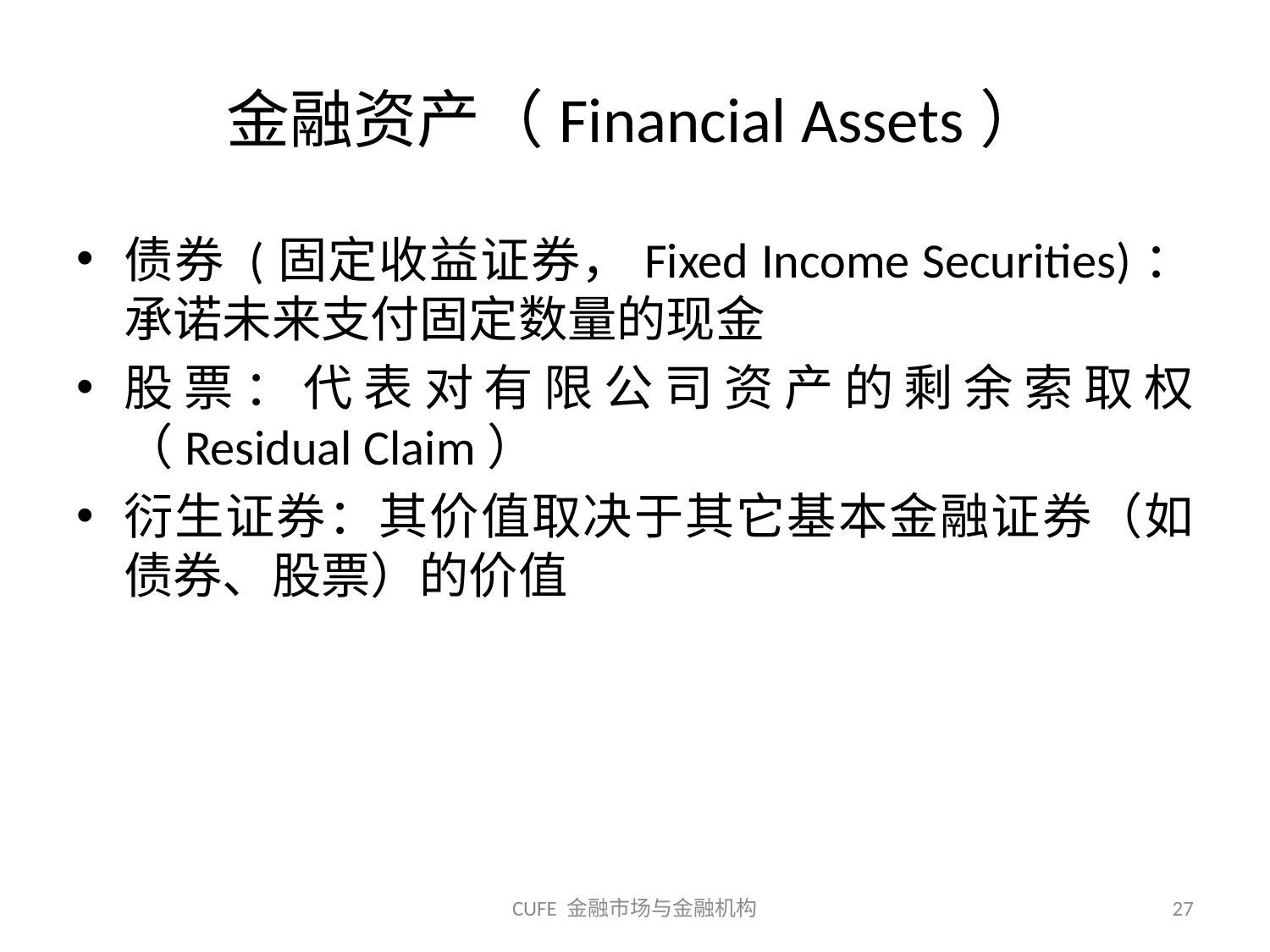

# 金融资产（Financial Assets）
债券 (固定收益证券，Fixed Income Securities)：承诺未来支付固定数量的现金
股票：代表对有限公司资产的剩余索取权（Residual Claim）
衍生证券：其价值取决于其它基本金融证券（如债券、股票）的价值

CUFE 金融市场与金融机构
27